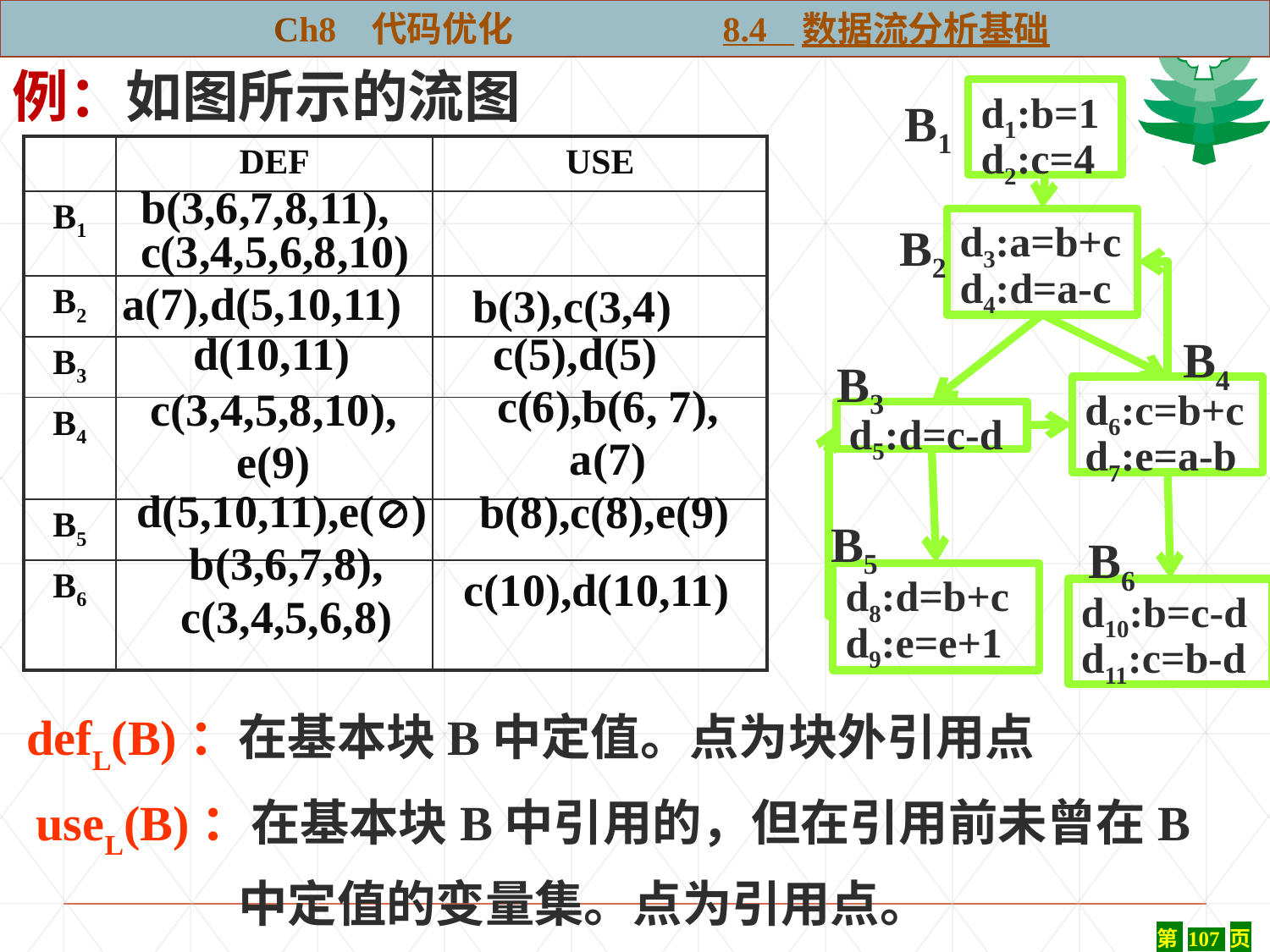

Ch8   代码优化                         8.4   数据流分析基础
例：如图所示的流图
d1:b=1
d2:c=4

B1
|  | DEF | USE |
| --- | --- | --- |
| B1 |  |  |
| B2 |  |  |
| B3 |  |  |
| B4 |  |  |
| B5 |  |  |
| B6 |  |  |
b(3,6,7,8,11),
c(3,4,5,6,8,10)
d3:a=b+c
d4:d=a-c
B2
a(7),d(5,10,11)
b(3),c(3,4)
d(10,11)
c(5),d(5)
B4
B3
c(6),b(6, 7),
a(7)
c(3,4,5,8,10),
e(9)
d6:c=b+c
d7:e=a-b

d5:d=c-d
d(5,10,11),e(∅)
b(8),c(8),e(9)
B5
B6
b(3,6,7,8),
c(3,4,5,6,8)
c(10),d(10,11)
d8:d=b+c
d9:e=e+1

d10:b=c-d
d11:c=b-d

defL(B)：在基本块B中定值。点为块外引用点
useL(B)：在基本块B中引用的，但在引用前未曾在B
                 中定值的变量集。点为引用点。
第 107 页